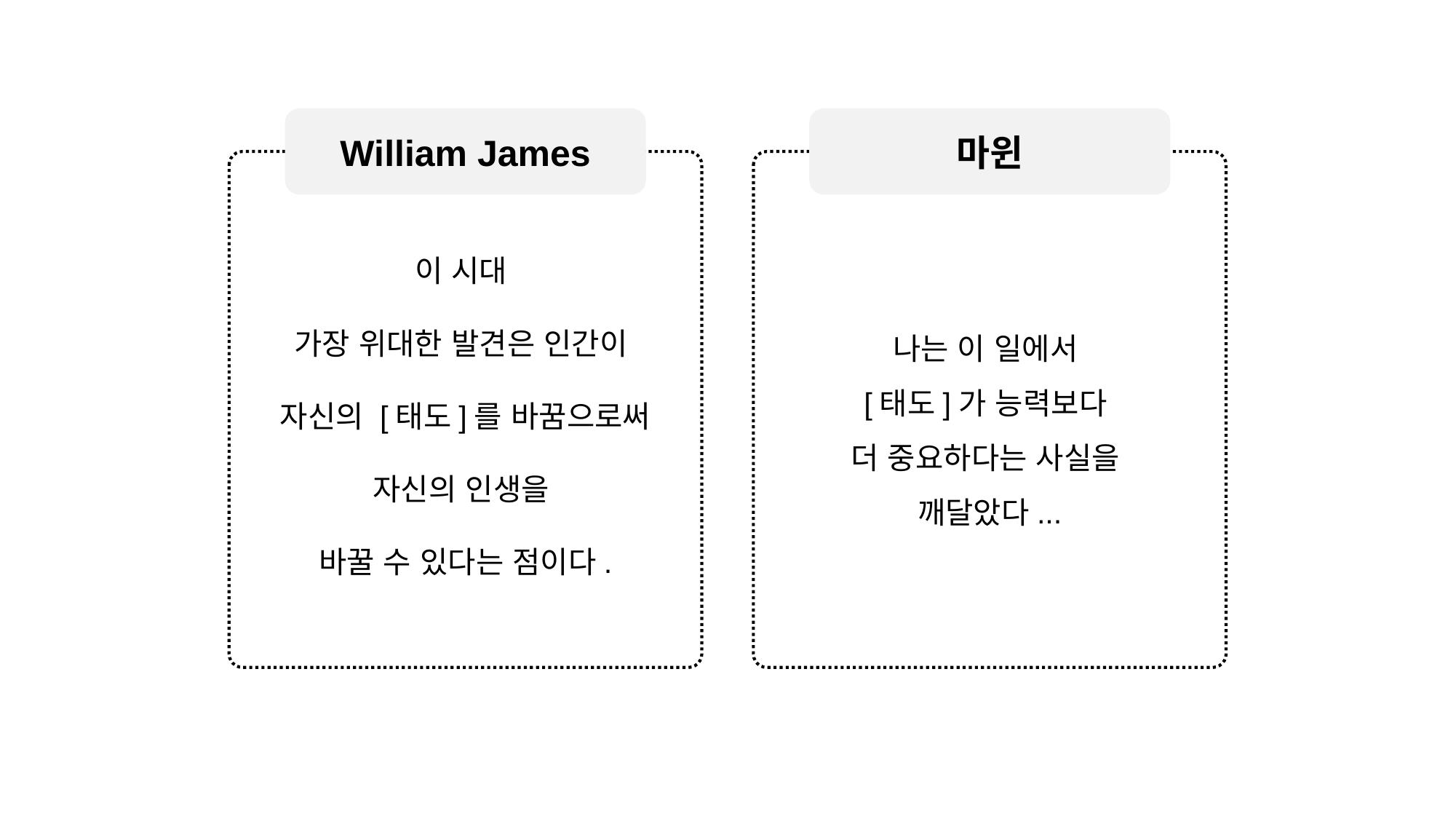

William James
마윈

이 시대
가장 위대한 발견은 인간이
자신의 [태도]를 바꿈으로써
자신의 인생을
바꿀 수 있다는 점이다.
나는 이 일에서
[태도]가 능력보다
더 중요하다는 사실을
깨달았다...